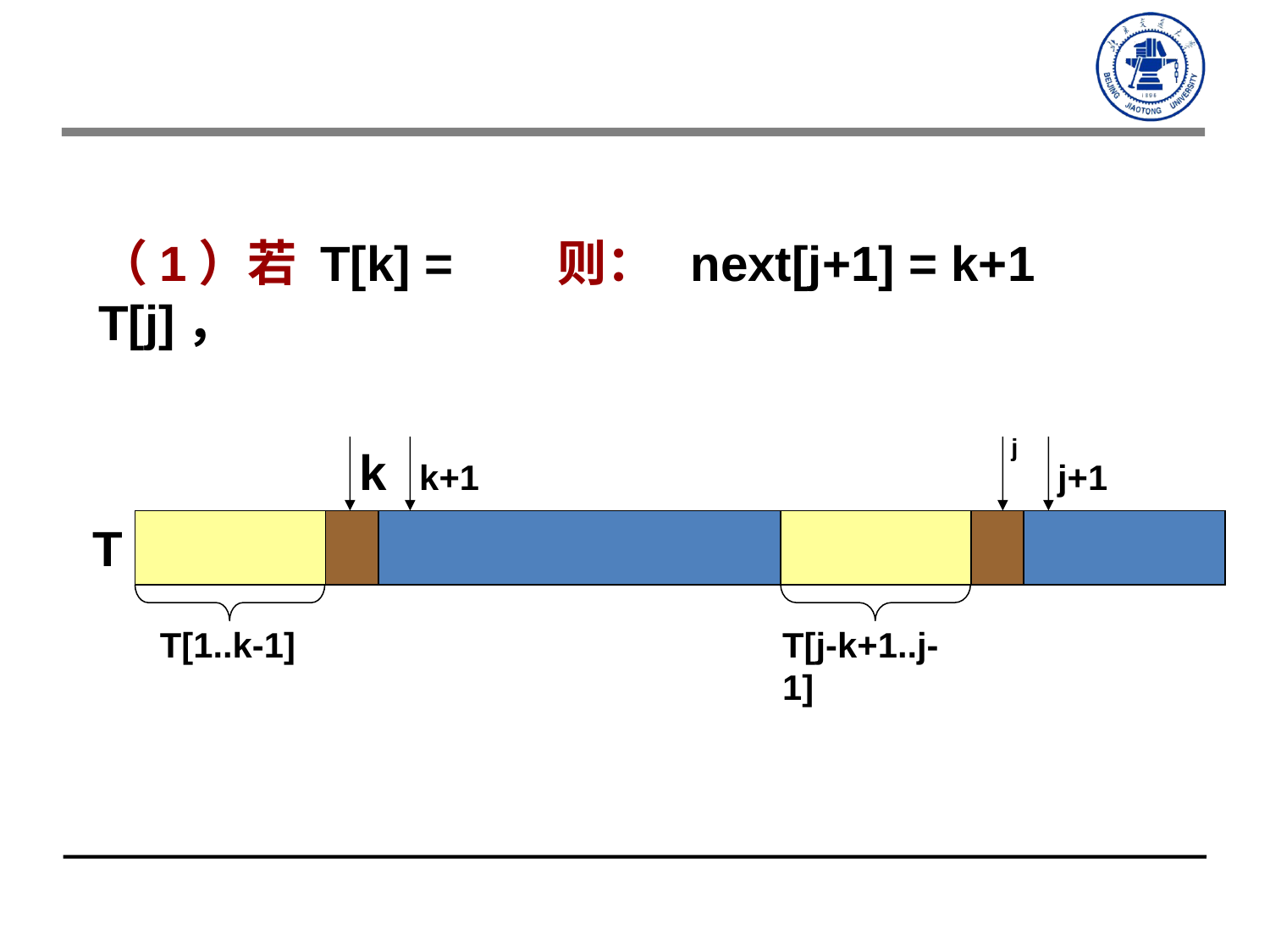

（1）若 T[k] = T[j]，
则：  next[j+1] = k+1
j

k

k+1

j+1
T

T[1..k-1]

T[j-k+1..j-1]